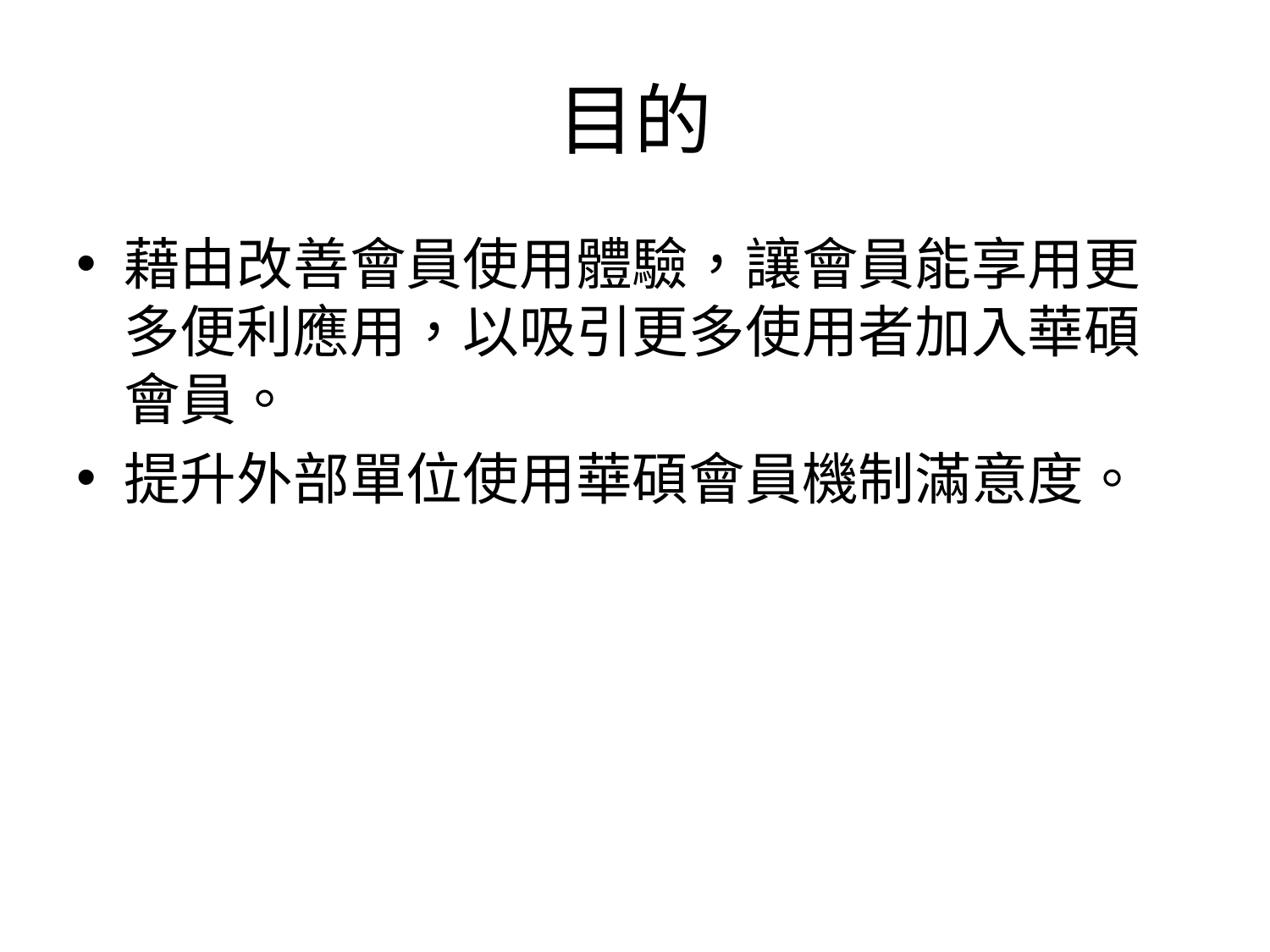

# 目的
藉由改善會員使用體驗，讓會員能享用更多便利應用，以吸引更多使用者加入華碩會員。
提升外部單位使用華碩會員機制滿意度。